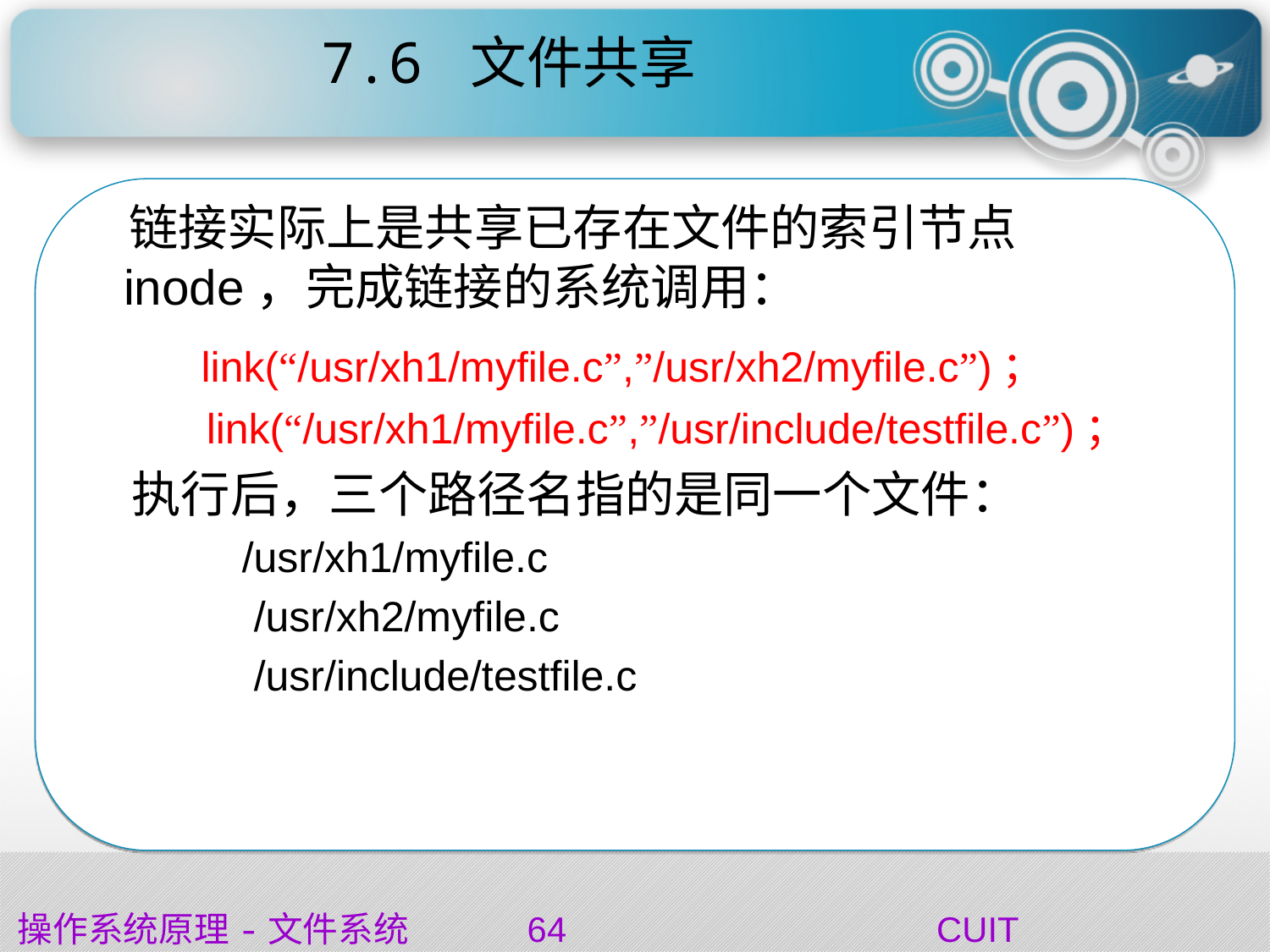

# 7.6 文件共享
   链接实际上是共享已存在文件的索引节点inode，完成链接的系统调用：
        link(“/usr/xh1/myfile.c”,”/usr/xh2/myfile.c”)；
           link(“/usr/xh1/myfile.c”,”/usr/include/testfile.c”)；
    执行后，三个路径名指的是同一个文件：
              /usr/xh1/myfile.c
               /usr/xh2/myfile.c
               /usr/include/testfile.c